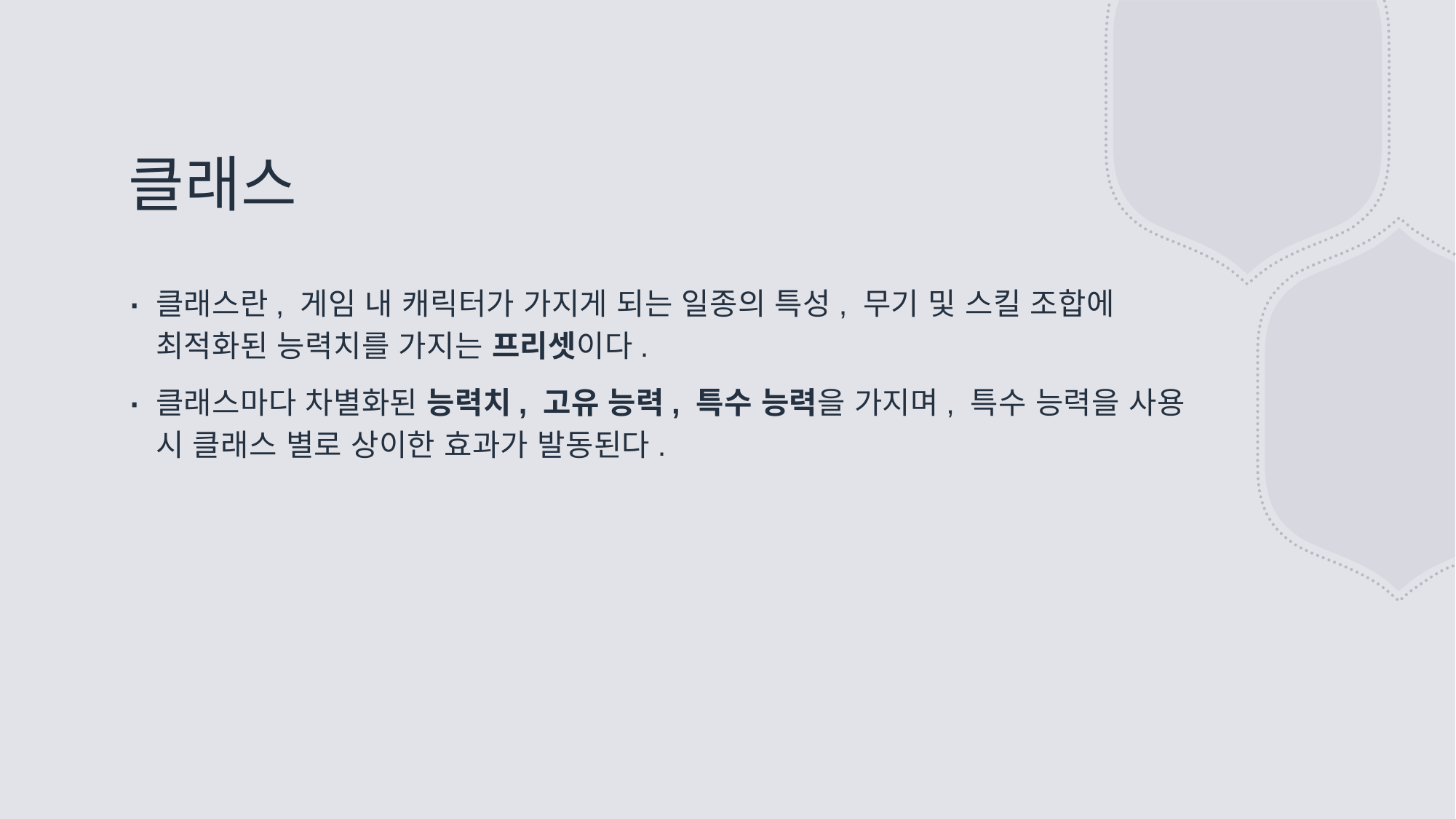

# 클래스
클래스란, 게임 내 캐릭터가 가지게 되는 일종의 특성, 무기 및 스킬 조합에 최적화된 능력치를 가지는 프리셋이다.
클래스마다 차별화된 능력치, 고유 능력, 특수 능력을 가지며, 특수 능력을 사용 시 클래스 별로 상이한 효과가 발동된다.